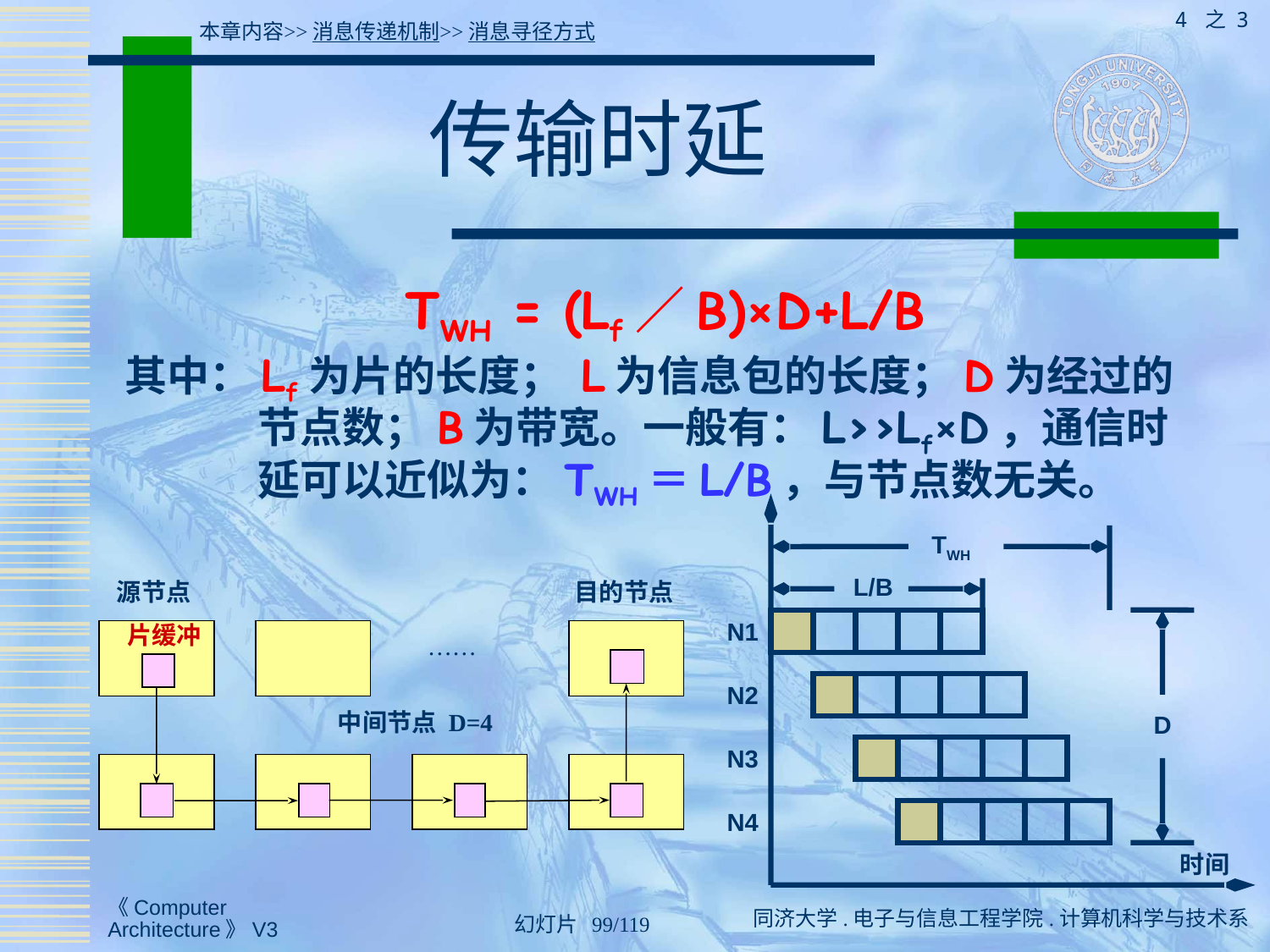

4 之 3
本章内容>>消息传递机制>>消息寻径方式
# 传输时延
TWH = (Lf／B)×D+L/B
其中：Lf为片的长度； L为信息包的长度；D为经过的节点数；B为带宽。一般有：L>>Lf×D，通信时延可以近似为：TWH＝L/B，与节点数无关。

TWH

L/B

N1

N2

D
N3

N4

时间

源节点
目的节点
片缓冲

……

中间节点 D=4